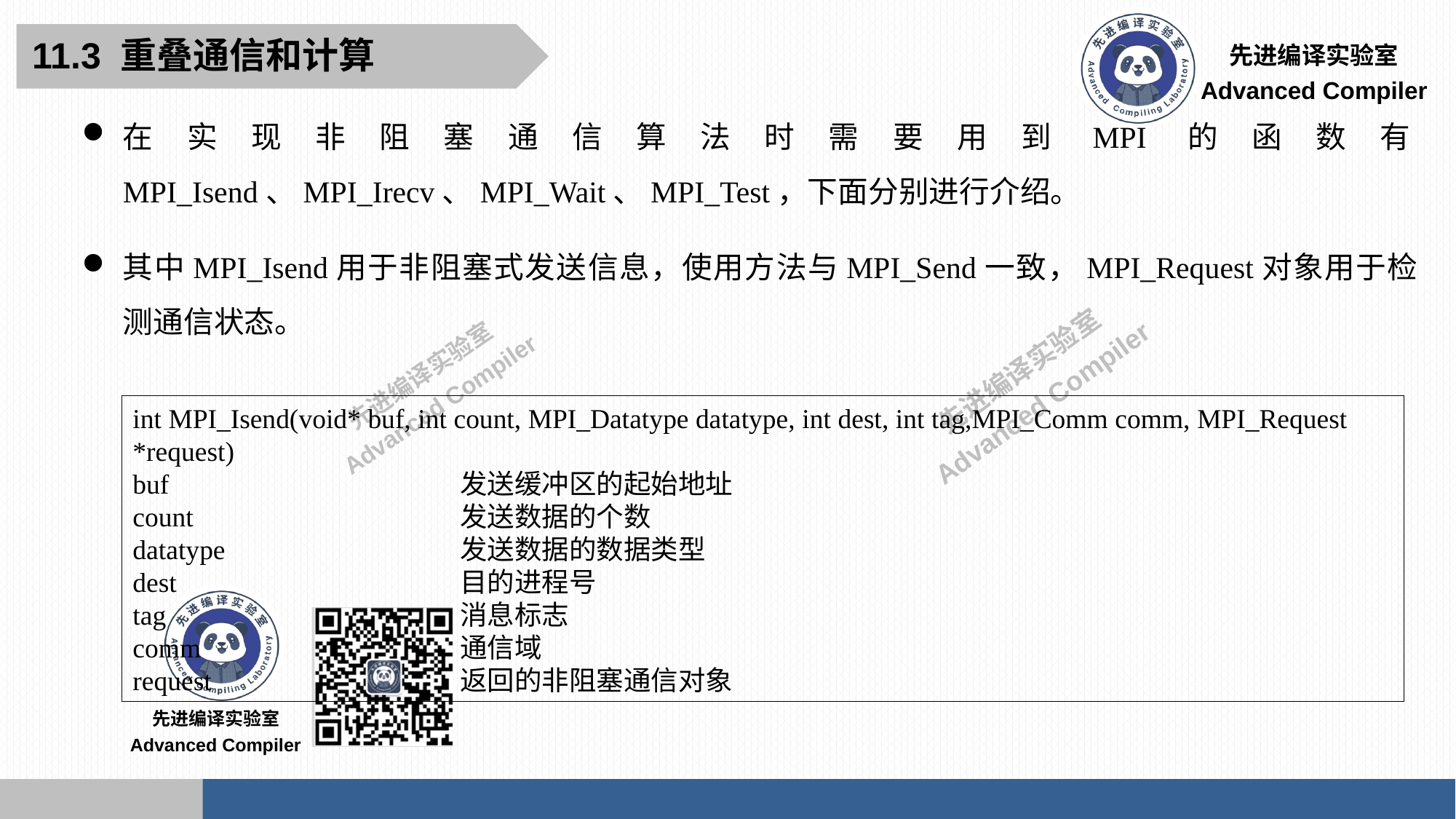

11.3 重叠通信和计算
在实现非阻塞通信算法时需要用到MPI的函数有MPI_Isend、MPI_Irecv、MPI_Wait、MPI_Test，下面分别进行介绍。
其中MPI_Isend用于非阻塞式发送信息，使用方法与MPI_Send一致，MPI_Request对象用于检测通信状态。

int MPI_Isend(void* buf, int count, MPI_Datatype datatype, int dest, int tag,MPI_Comm comm, MPI_Request *request)
buf 			发送缓冲区的起始地址
count 			发送数据的个数
datatype 			发送数据的数据类型
dest 			目的进程号
tag 			消息标志
comm			通信域
request 			返回的非阻塞通信对象